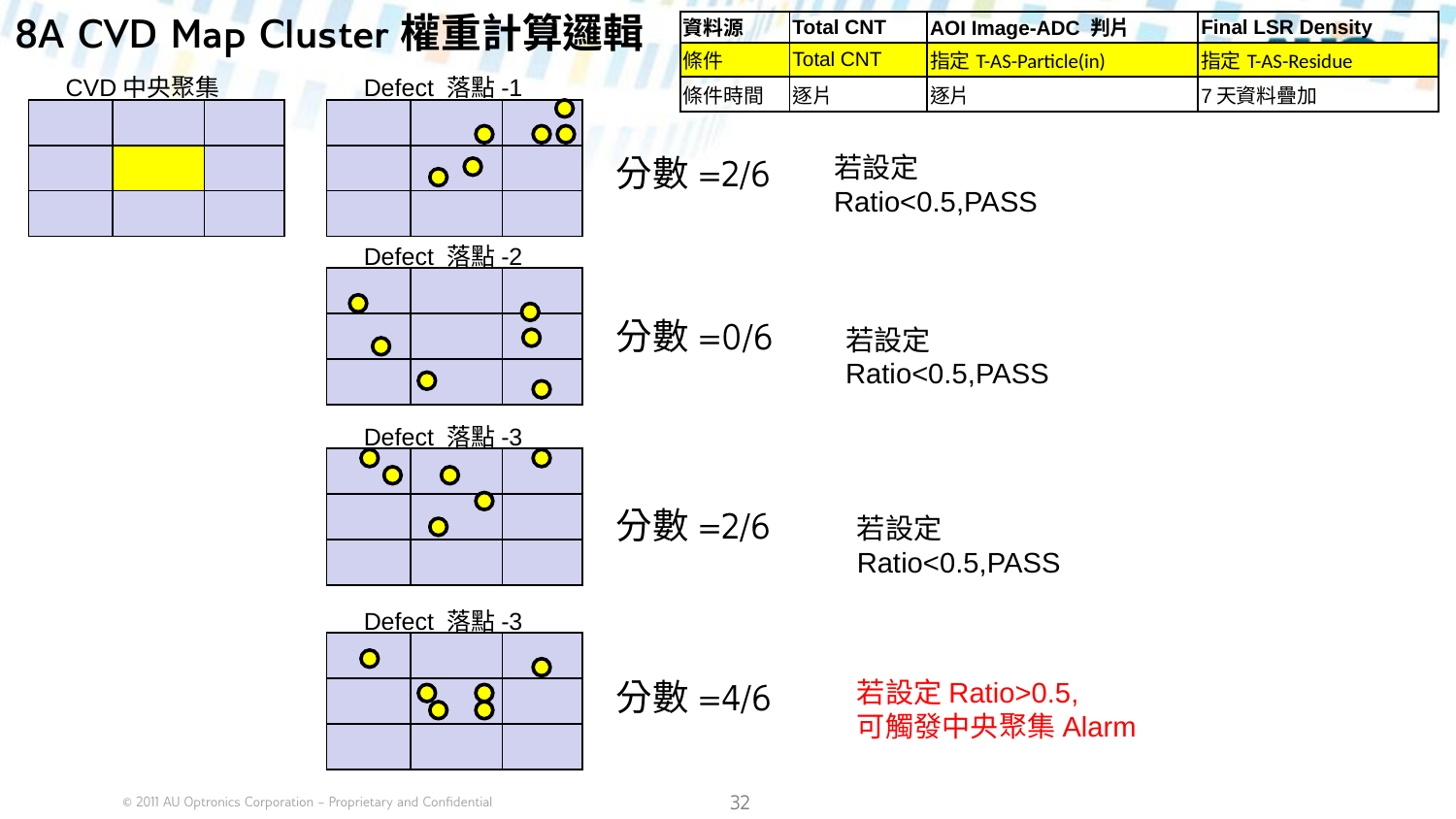

# 8A CVD Map Cluster權重計算邏輯
| 資料源 | Total CNT | AOI Image-ADC 判片 | Final LSR Density |
| --- | --- | --- | --- |
| 條件 | Total CNT | 指定T-AS-Particle(in) | 指定T-AS-Residue |
| 條件時間 | 逐片 | 逐片 | 7天資料疊加 |
CVD中央聚集
Defect 落點-1
|  |  |  |
| --- | --- | --- |
|  |  |  |
|  |  |  |
|  |  |  |
| --- | --- | --- |
|  |  |  |
|  |  |  |

分數=2/6
若設定Ratio<0.5,PASS

Defect 落點-2
|  |  |  |
| --- | --- | --- |
|  |  |  |
|  |  |  |

分數=0/6
若設定Ratio<0.5,PASS

Defect 落點-3
|  |  |  |
| --- | --- | --- |
|  |  |  |
|  |  |  |

分數=2/6
若設定Ratio<0.5,PASS

Defect 落點-3
|  |  |  |
| --- | --- | --- |
|  |  |  |
|  |  |  |

分數=4/6
若設定Ratio>0.5,
可觸發中央聚集Alarm